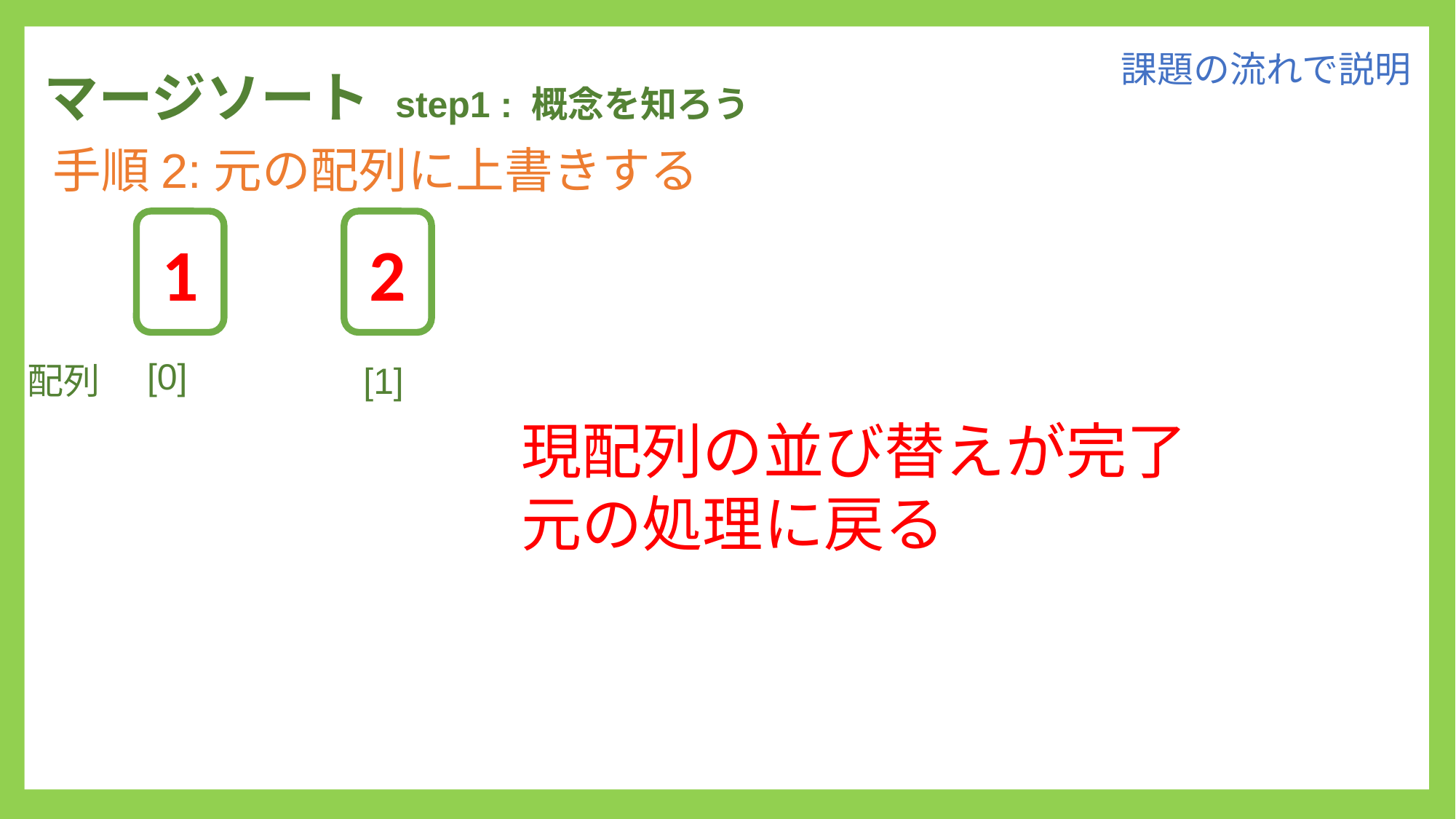

課題の流れで説明
マージソート  step1 : 概念を知ろう
手順2:元の配列に上書きする
1
2
[0]
配列
[1]
現配列の並び替えが完了
元の処理に戻る